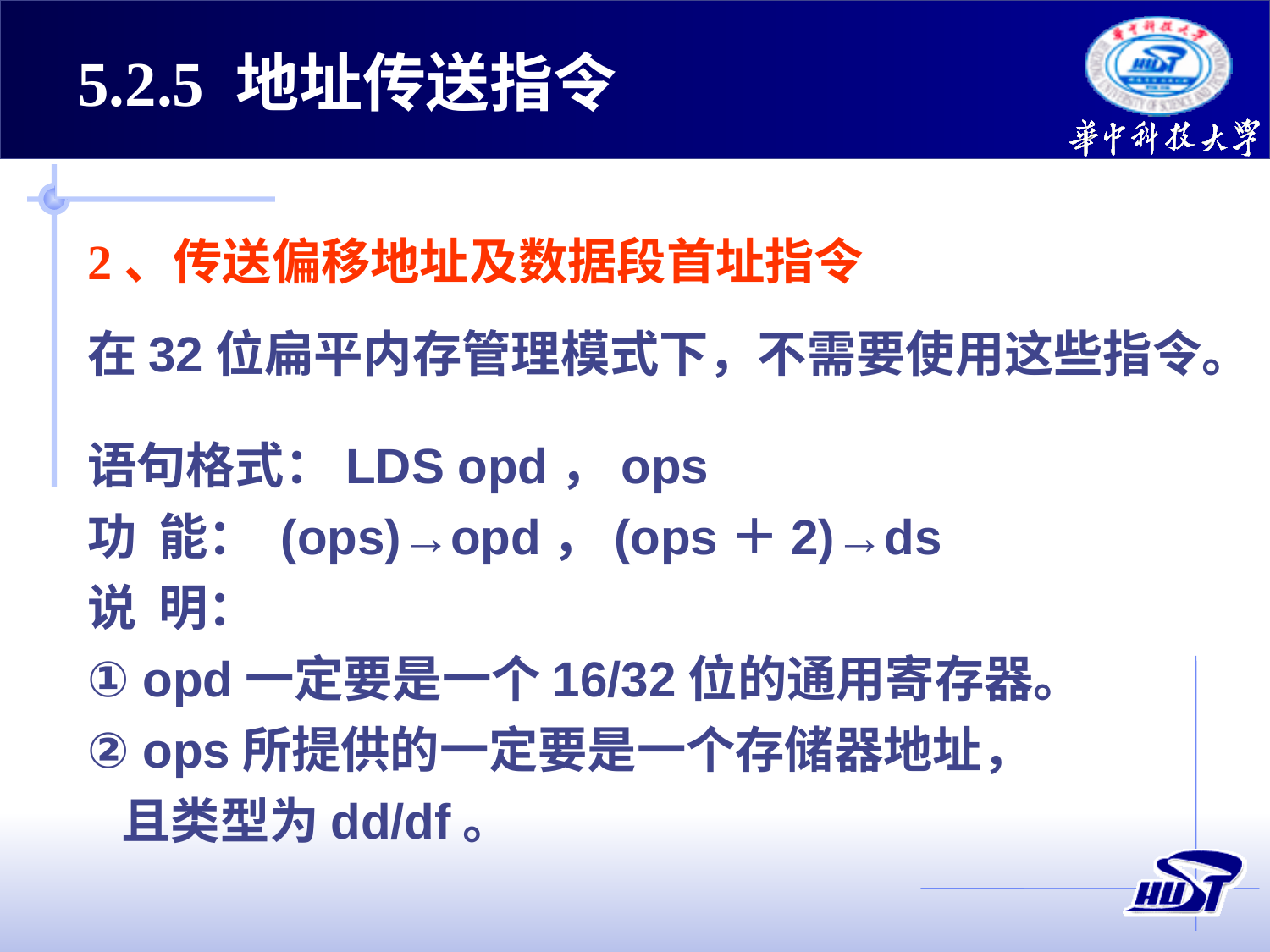

5.2.5 地址传送指令
2、传送偏移地址及数据段首址指令
在32位扁平内存管理模式下，不需要使用这些指令。
语句格式：LDS opd，ops
功  能： (ops)→opd，(ops＋2)→ds
说  明：
① opd一定要是一个16/32位的通用寄存器。
② ops所提供的一定要是一个存储器地址，
  且类型为dd/df。